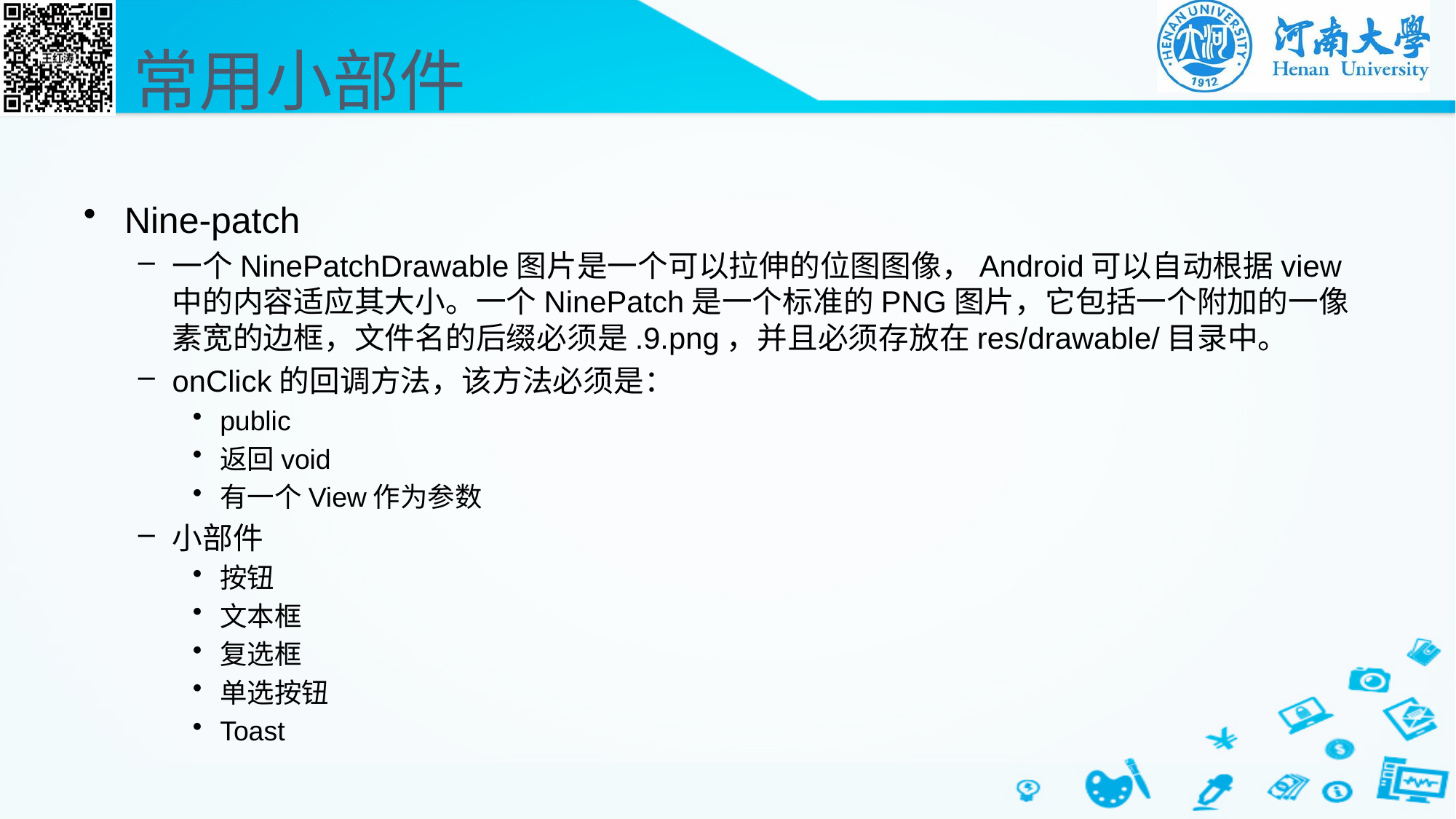

# 常用小部件
Nine-patch
一个NinePatchDrawable图片是一个可以拉伸的位图图像，Android可以自动根据view中的内容适应其大小。一个NinePatch是一个标准的PNG图片，它包括一个附加的一像素宽的边框，文件名的后缀必须是.9.png，并且必须存放在res/drawable/目录中。
onClick的回调方法，该方法必须是：
public
返回void
有一个View作为参数
小部件
按钮
文本框
复选框
单选按钮
Toast